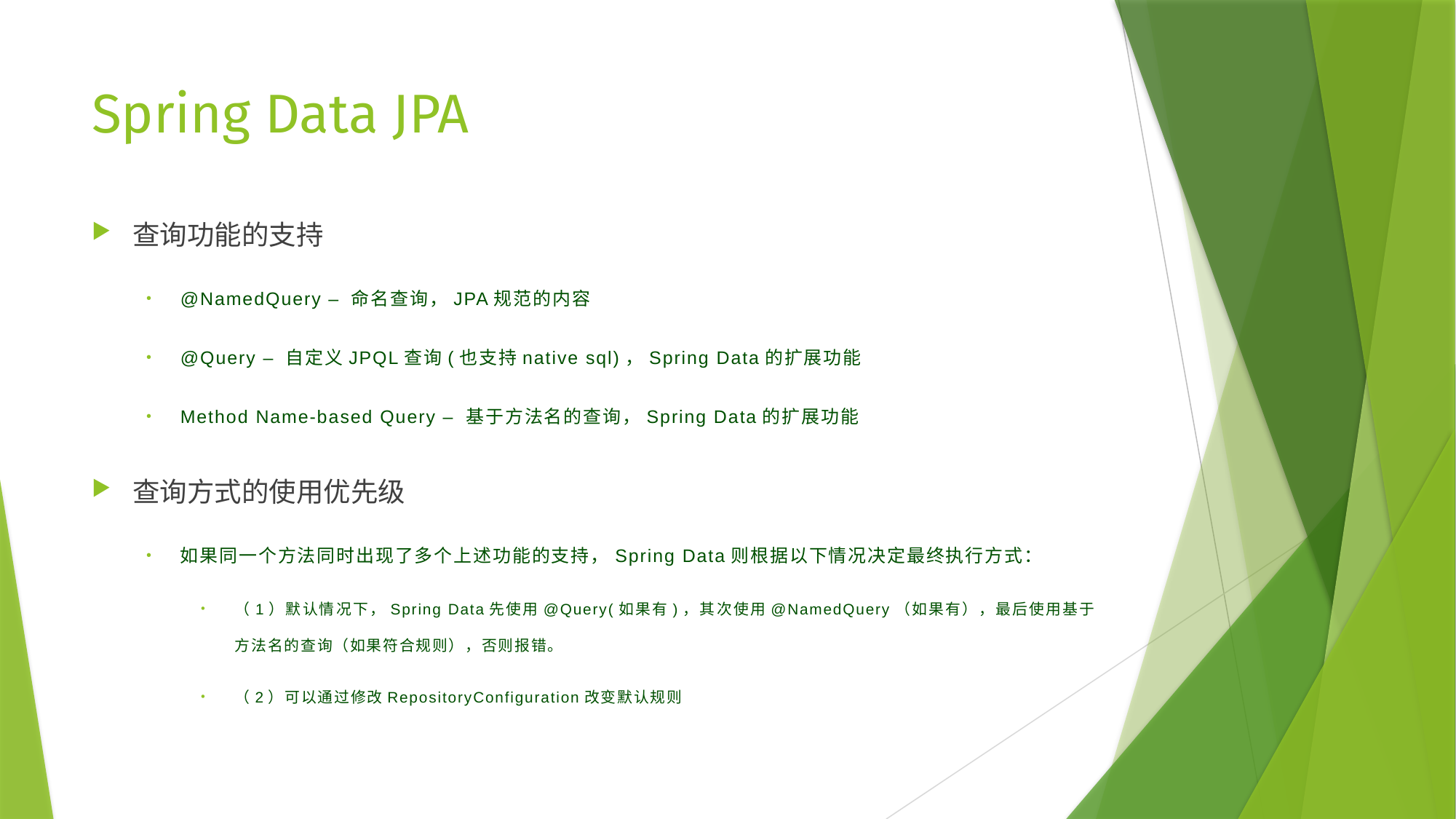

# Spring Data JPA
查询功能的支持
@NamedQuery – 命名查询，JPA规范的内容
@Query – 自定义JPQL查询(也支持native sql)，Spring Data的扩展功能
Method Name-based Query – 基于方法名的查询，Spring Data的扩展功能
查询方式的使用优先级
如果同一个方法同时出现了多个上述功能的支持，Spring Data则根据以下情况决定最终执行方式：
（1）默认情况下，Spring Data先使用@Query(如果有)，其次使用@NamedQuery（如果有），最后使用基于方法名的查询（如果符合规则），否则报错。
（2）可以通过修改RepositoryConfiguration改变默认规则